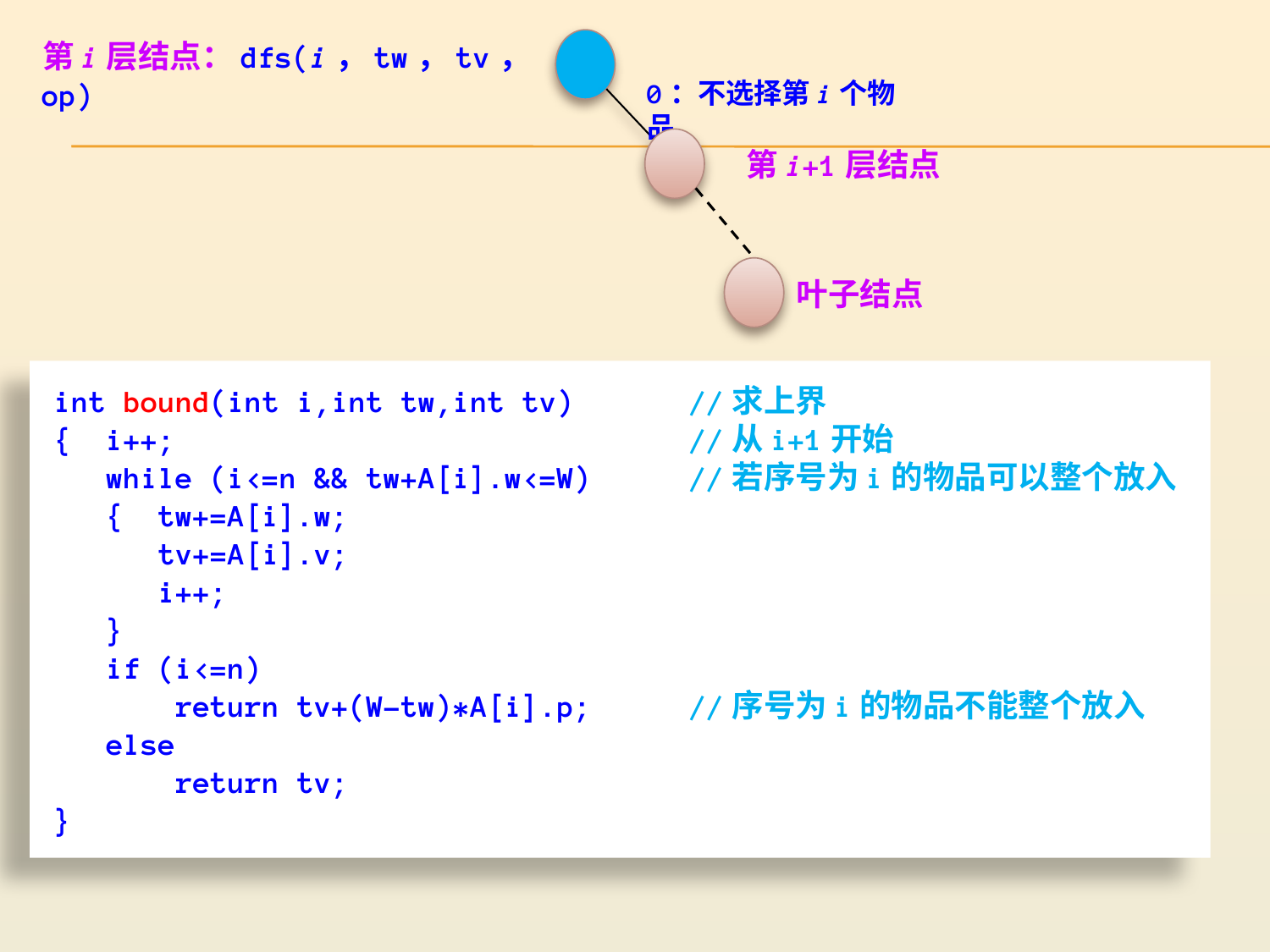

第i层结点：dfs(i，tw，tv，op)

0：不选择第i个物品

第i+1层结点

叶子结点
int bound(int i,int tw,int tv)	//求上界
{  i++;					//从i+1开始
   while (i<=n && tw+A[i].w<=W)	//若序号为i的物品可以整个放入
   {  tw+=A[i].w;
      tv+=A[i].v;
      i++;
   }
   if (i<=n)
       return tv+(W-tw)*A[i].p;	//序号为i的物品不能整个放入
   else
       return tv;
}